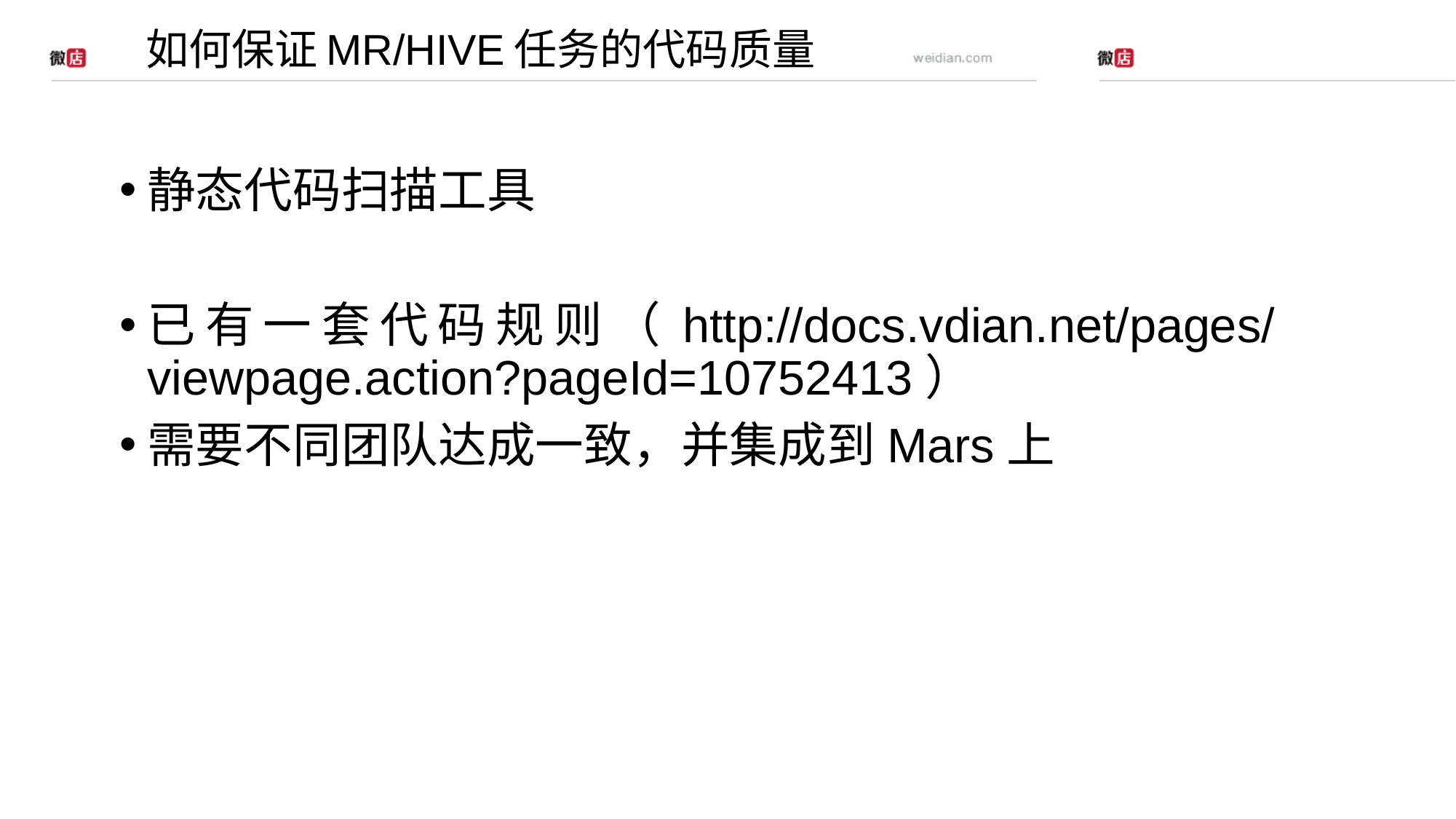

如何保证MR/HIVE任务的代码质量
静态代码扫描工具

已有一套代码规则（http://docs.vdian.net/pages/viewpage.action?pageId=10752413）
需要不同团队达成一致，并集成到Mars上